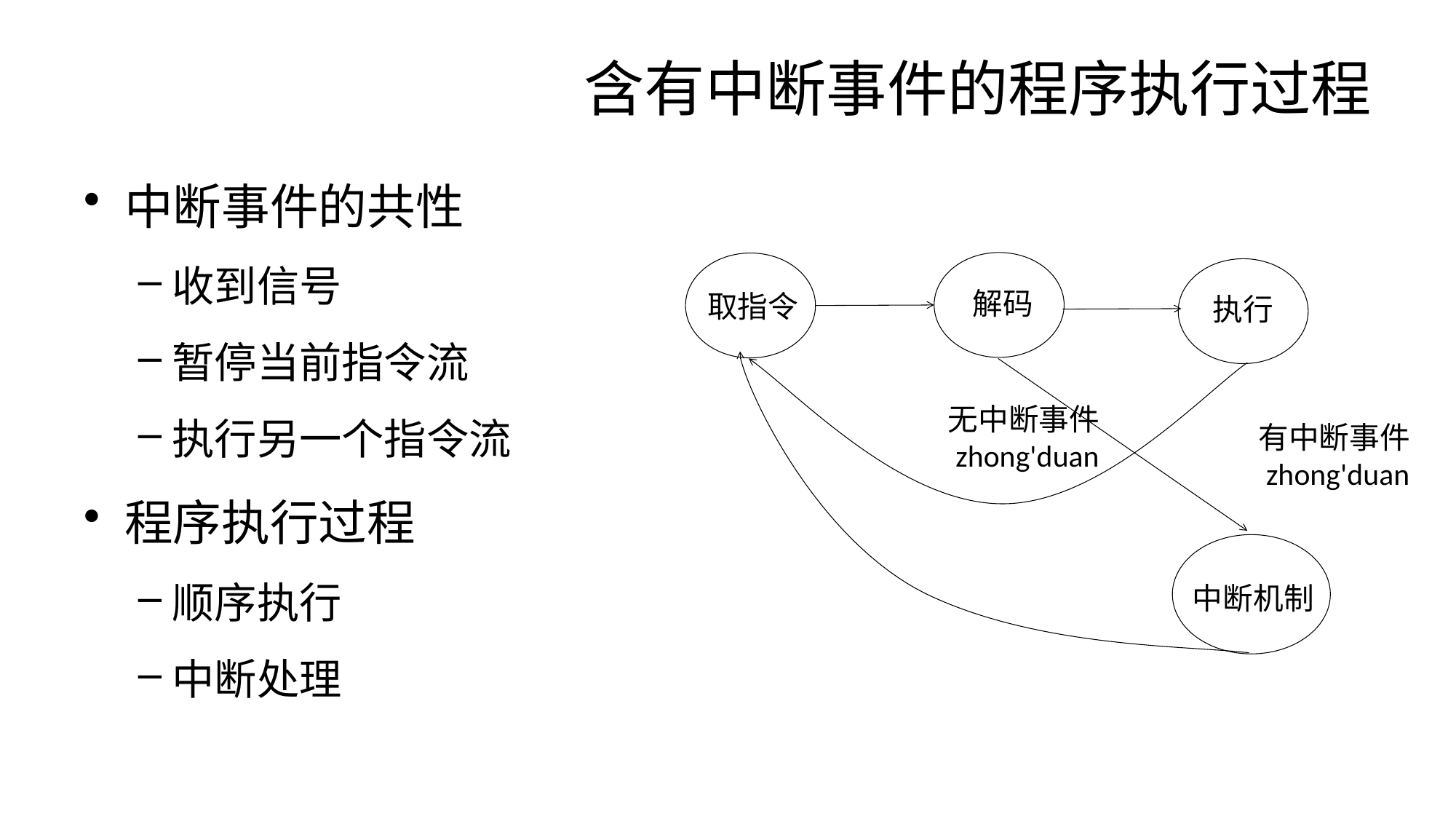

# 含有中断事件的程序执行过程
中断事件的共性
收到信号
暂停当前指令流
执行另一个指令流
程序执行过程
顺序执行
中断处理

解码
取指令
执行

无中断事件zhong'duan
有中断事件zhong'duan

中断机制